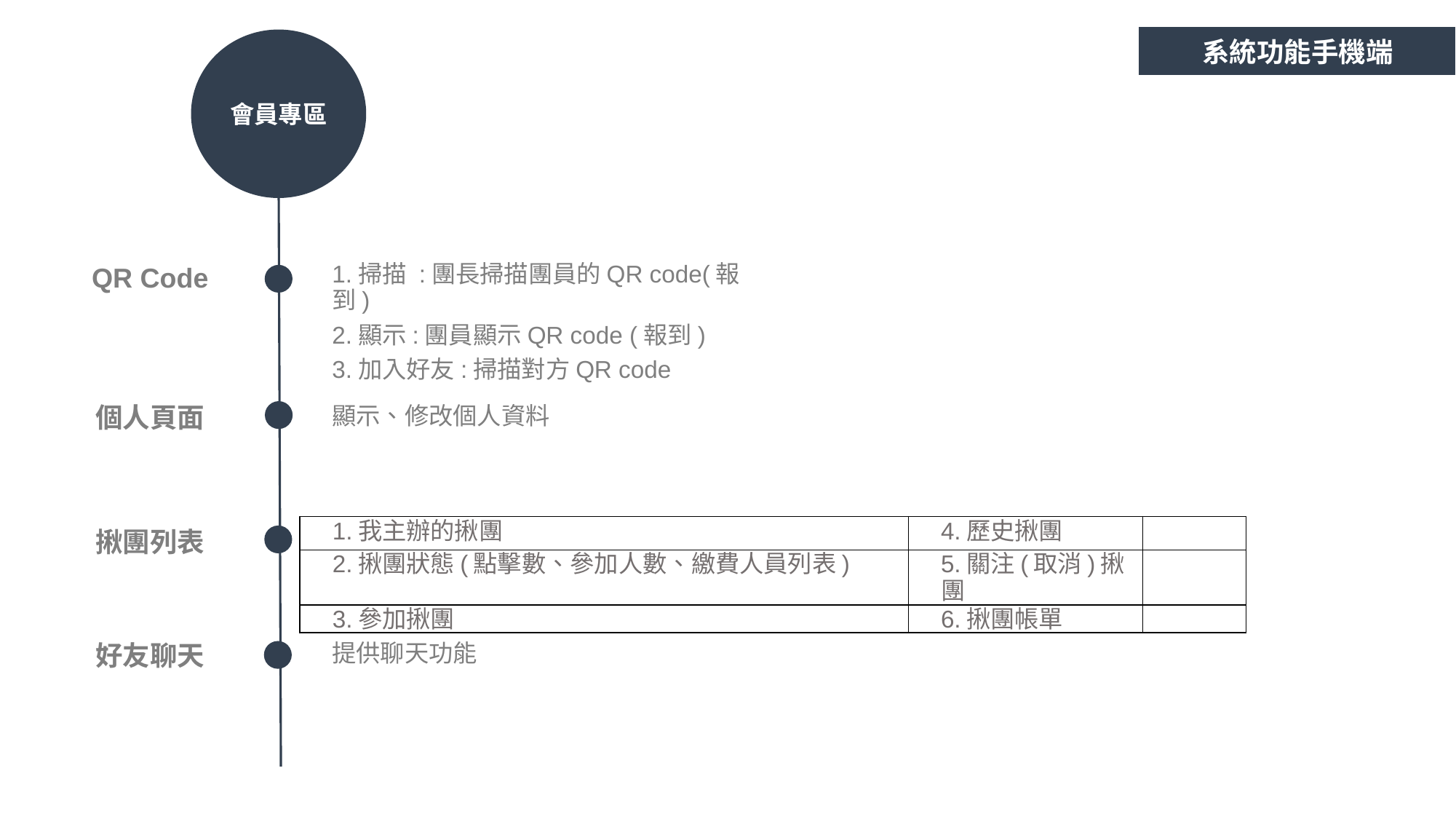

系統功能手機端
會員專區
QR Code
1.掃描 :團長掃描團員的QR code(報到)
2.顯示:團員顯示QR code (報到)
3.加入好友:掃描對方QR code

個人頁面
顯示、修改個人資料

| 1.我主辦的揪團 | 4.歷史揪團 |  |
| --- | --- | --- |
| 2.揪團狀態(點擊數、參加人數、繳費人員列表) | 5.關注(取消)揪團 |  |
| 3.參加揪團 | 6.揪團帳單 |  |
揪團列表

好友聊天
提供聊天功能